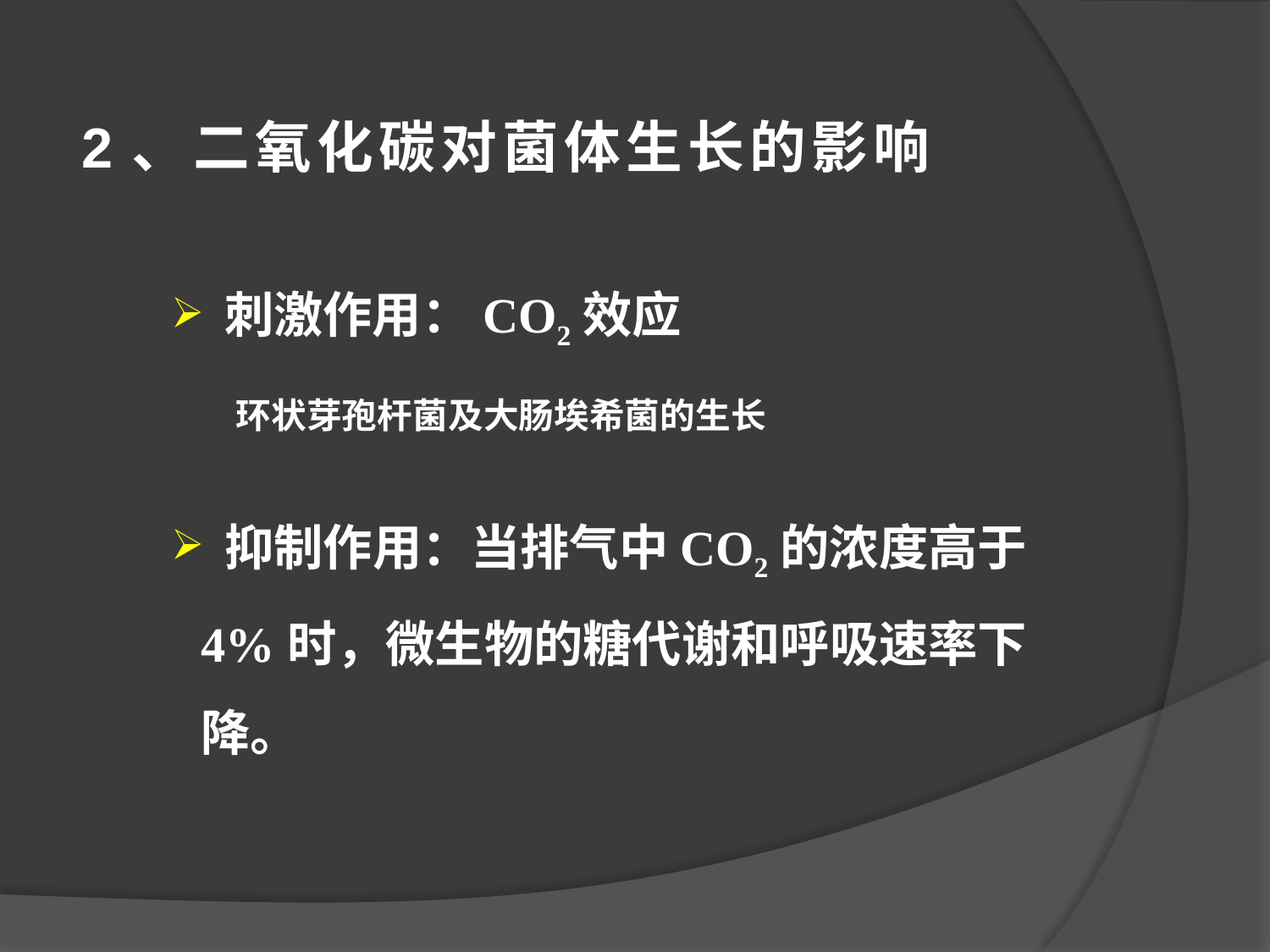

# 2、二氧化碳对菌体生长的影响
 刺激作用：CO2效应

       环状芽孢杆菌及大肠埃希菌的生长
 抑制作用：当排气中CO2的浓度高于4%时，微生物的糖代谢和呼吸速率下降。